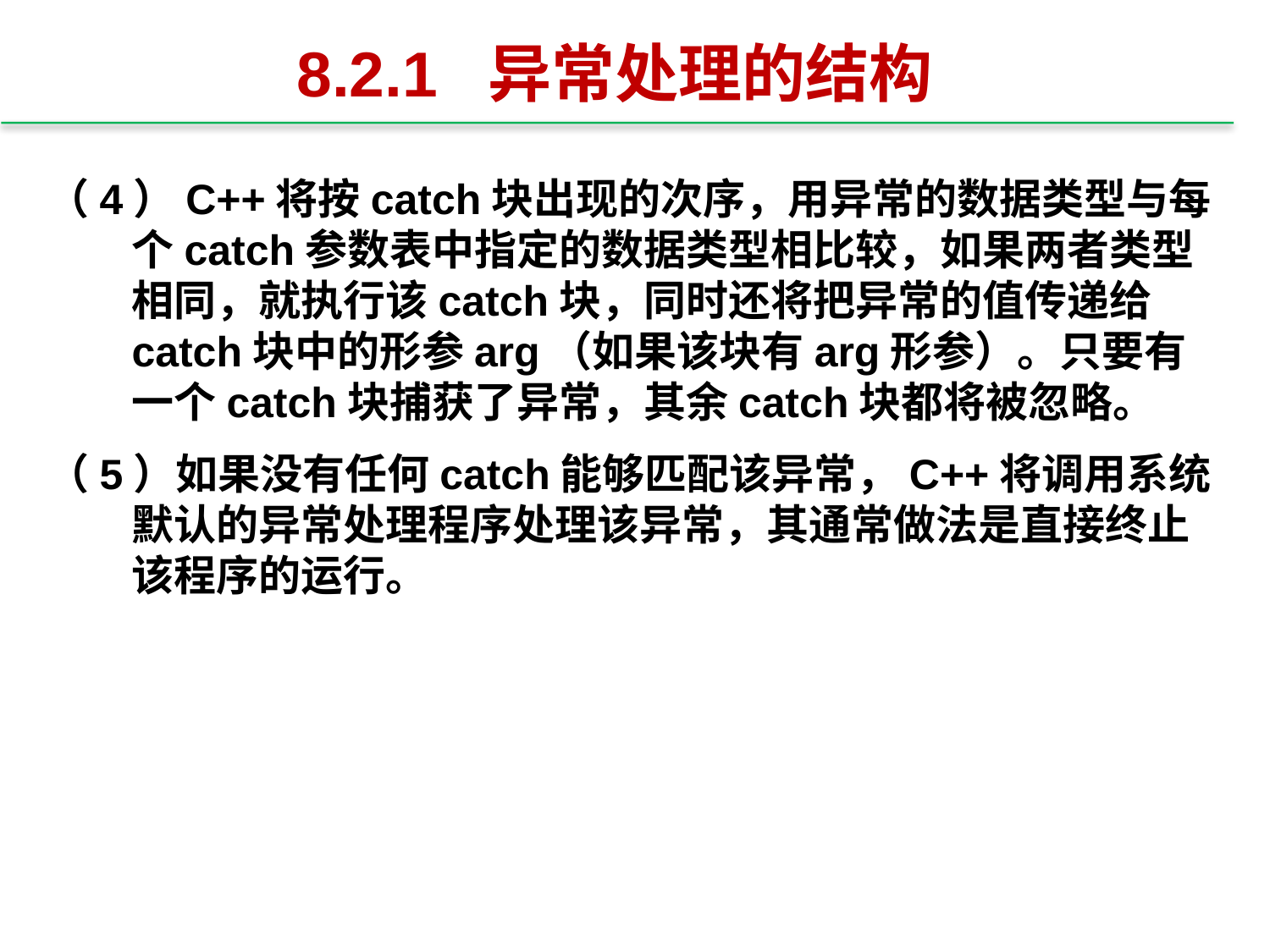

# 8.2.1  异常处理的结构
（4）C++将按catch块出现的次序，用异常的数据类型与每个catch参数表中指定的数据类型相比较，如果两者类型相同，就执行该catch块，同时还将把异常的值传递给catch块中的形参arg（如果该块有arg形参）。只要有一个catch块捕获了异常，其余catch块都将被忽略。
（5）如果没有任何catch能够匹配该异常，C++将调用系统默认的异常处理程序处理该异常，其通常做法是直接终止该程序的运行。